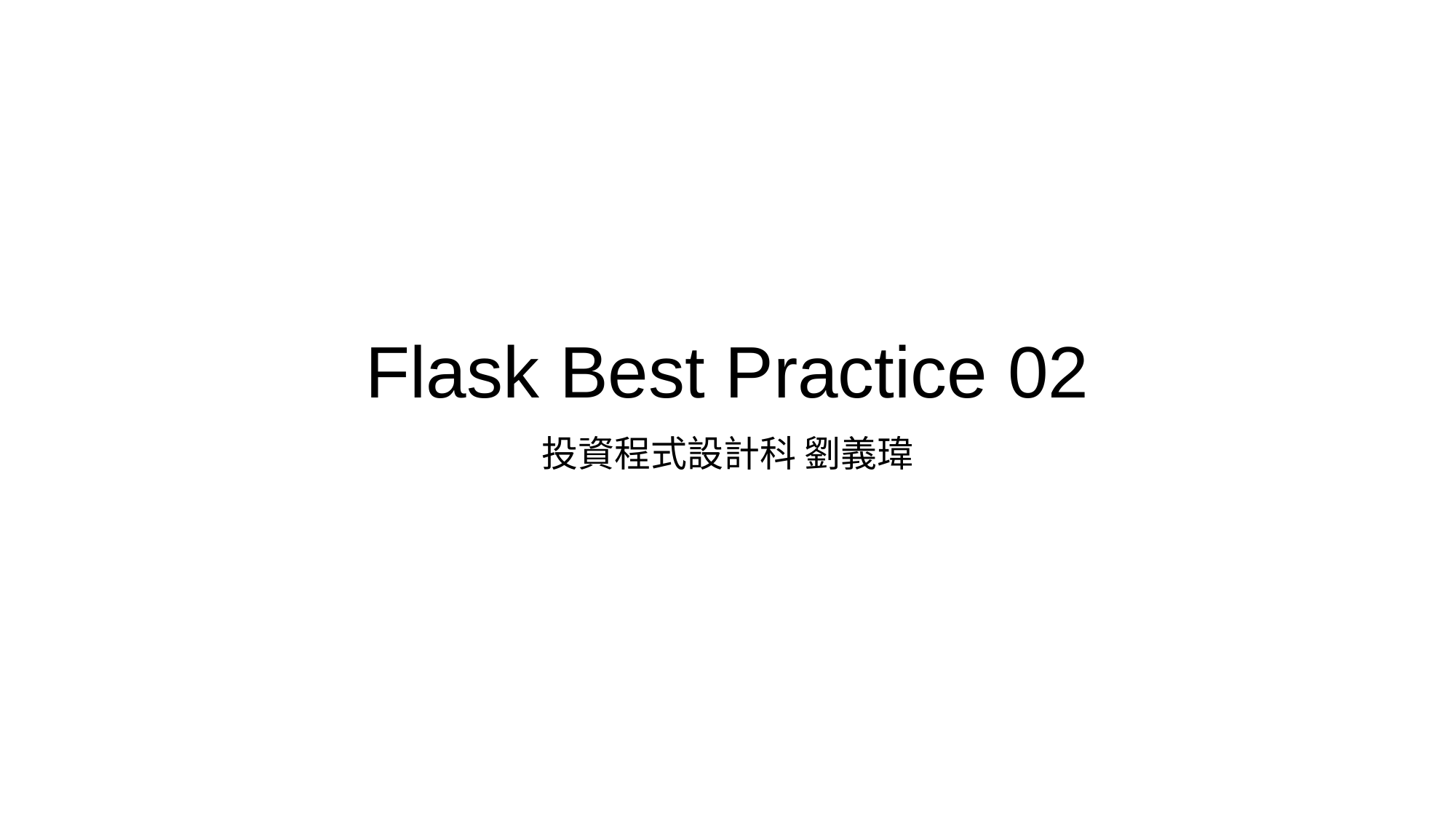

# Flask Best Practice 02
投資程式設計科 劉義瑋